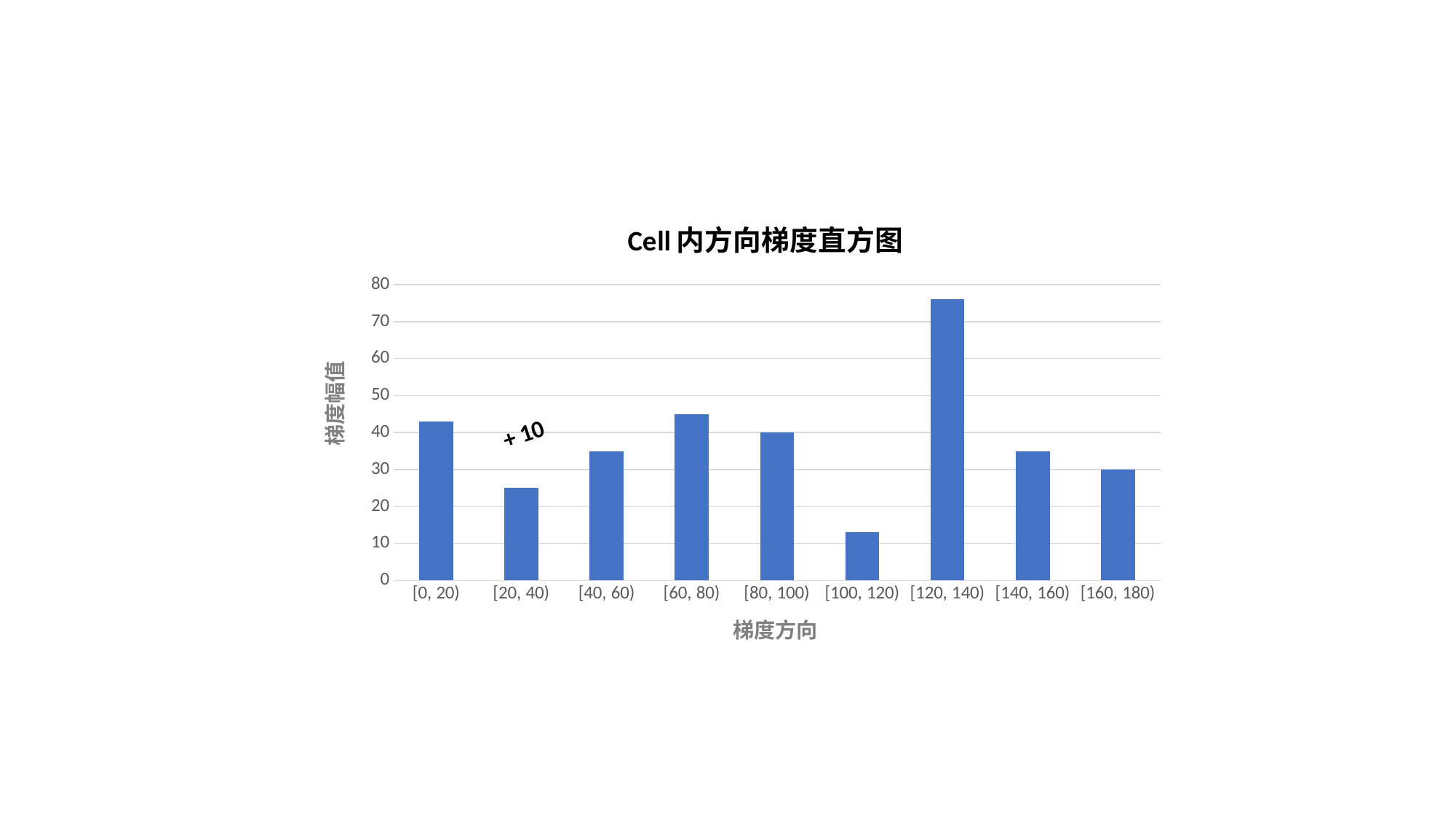

### Chart: Cell内方向梯度直方图

| Category | Series 1 |
|---|---|
| [0, 20) | 43.0 |
| [20, 40) | 25.0 |
| [40, 60) | 35.0 |
| [60, 80) | 45.0 |
| [80, 100) | 40.0 |
| [100, 120) | 13.0 |
| [120, 140) | 76.0 |
| [140, 160) | 35.0 |
| [160, 180) | 30.0 |
梯度幅值
+ 10
梯度方向